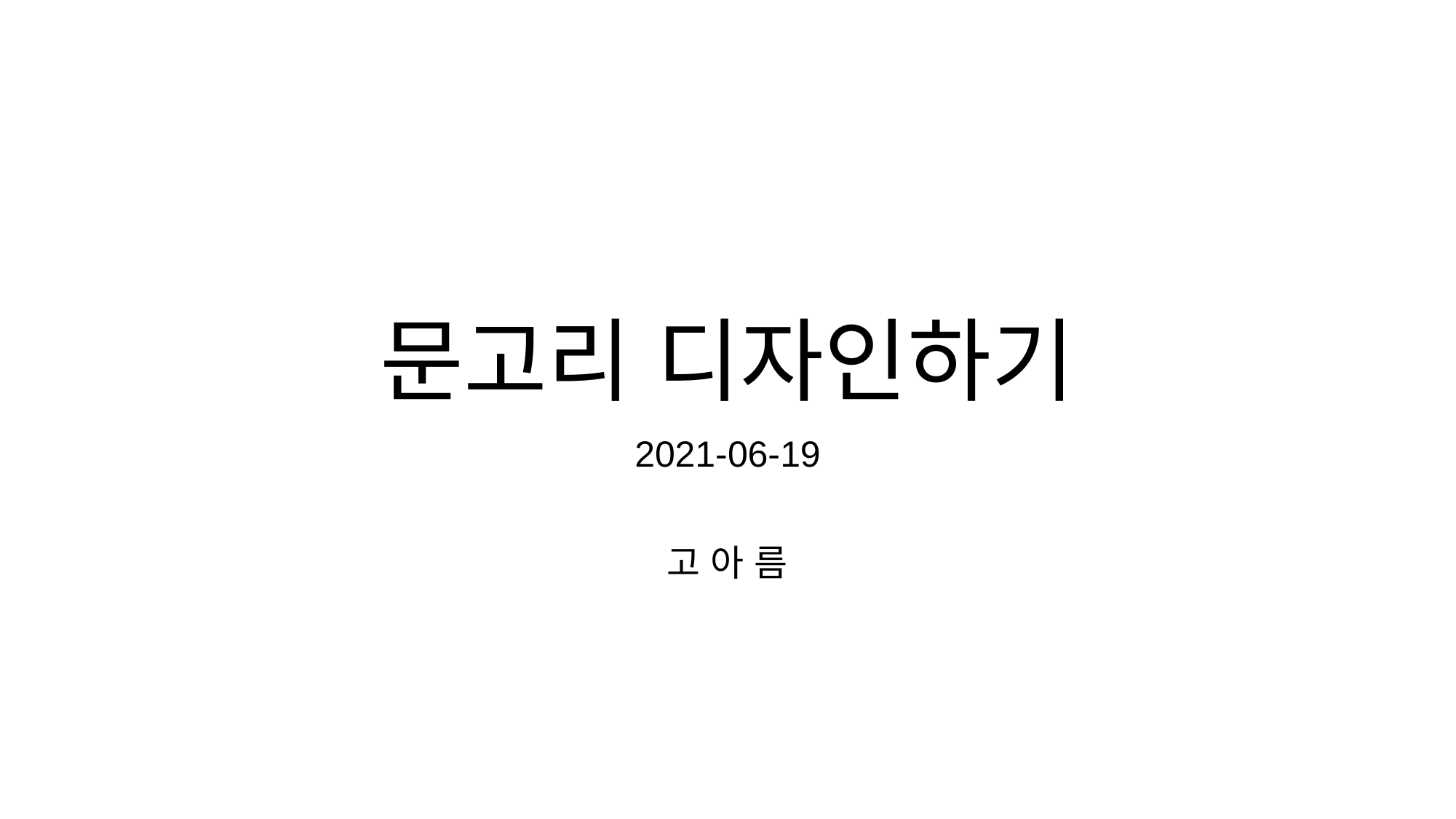

# 문고리 디자인하기
2021-06-19

고 아 름